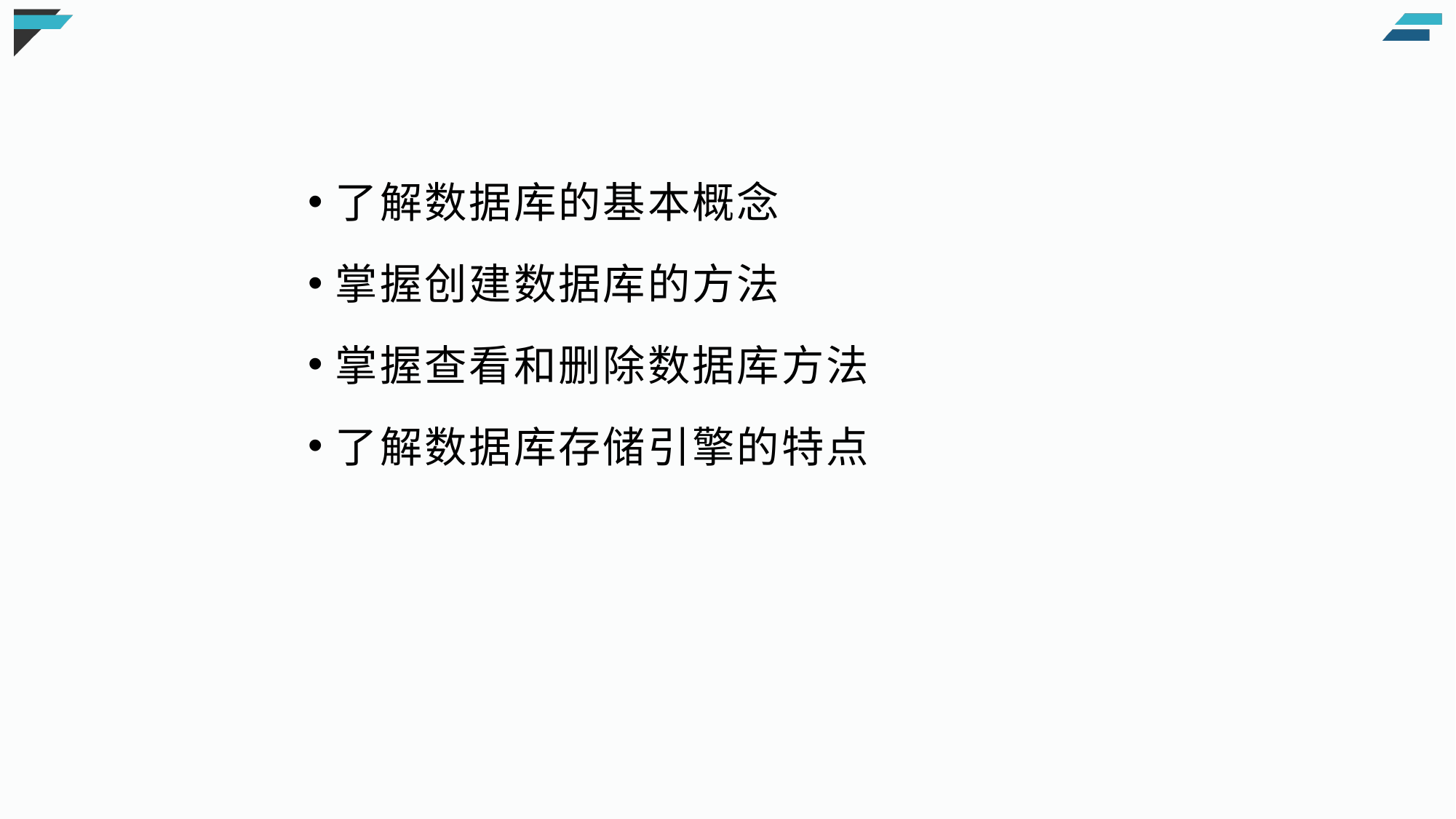

了解数据库的基本概念
掌握创建数据库的方法
掌握查看和删除数据库方法
了解数据库存储引擎的特点